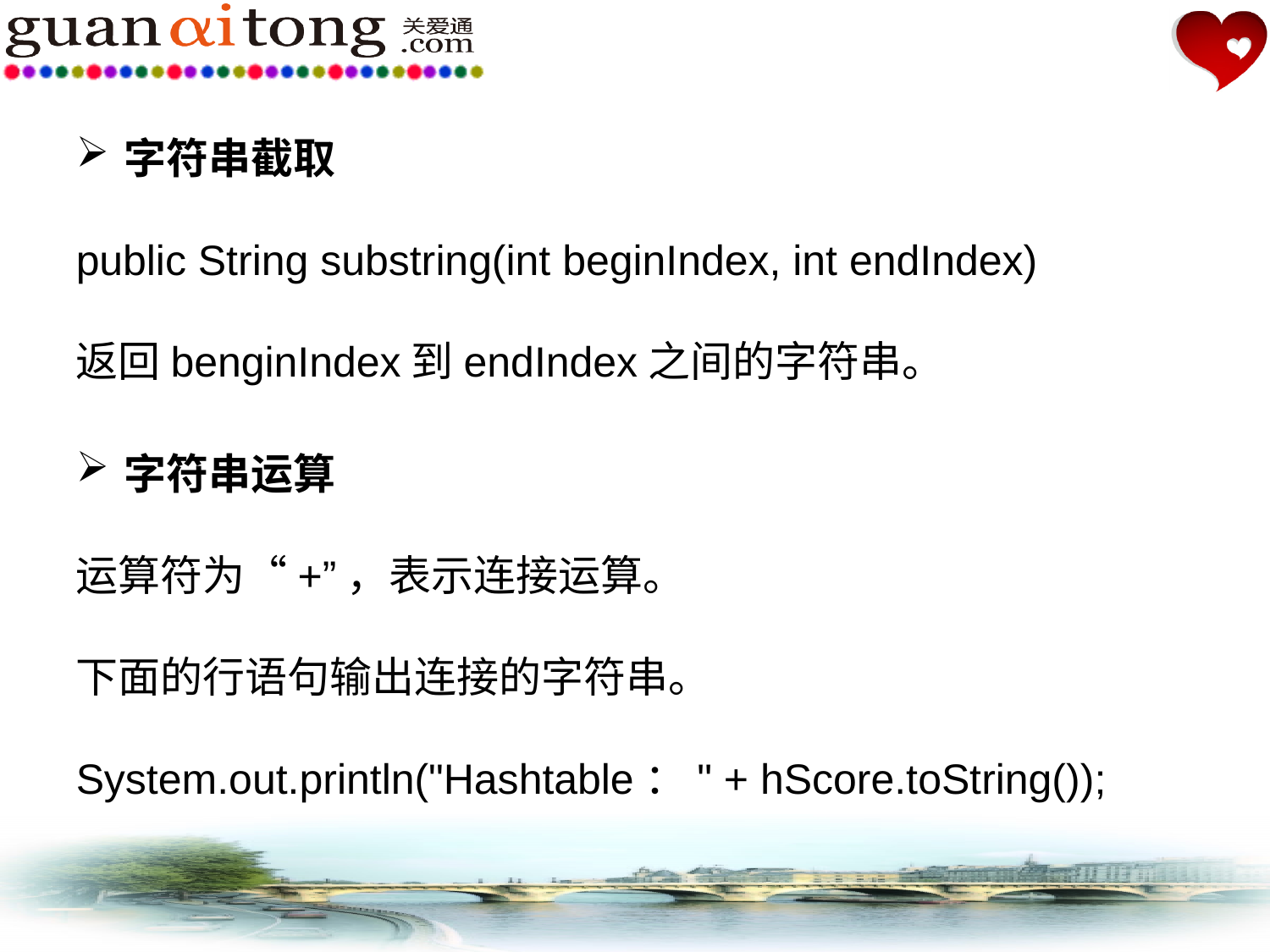

字符串截取
public String substring(int beginIndex, int endIndex)
返回benginIndex到endIndex之间的字符串。
字符串运算
运算符为“+”，表示连接运算。
下面的行语句输出连接的字符串。
System.out.println("Hashtable：" + hScore.toString());